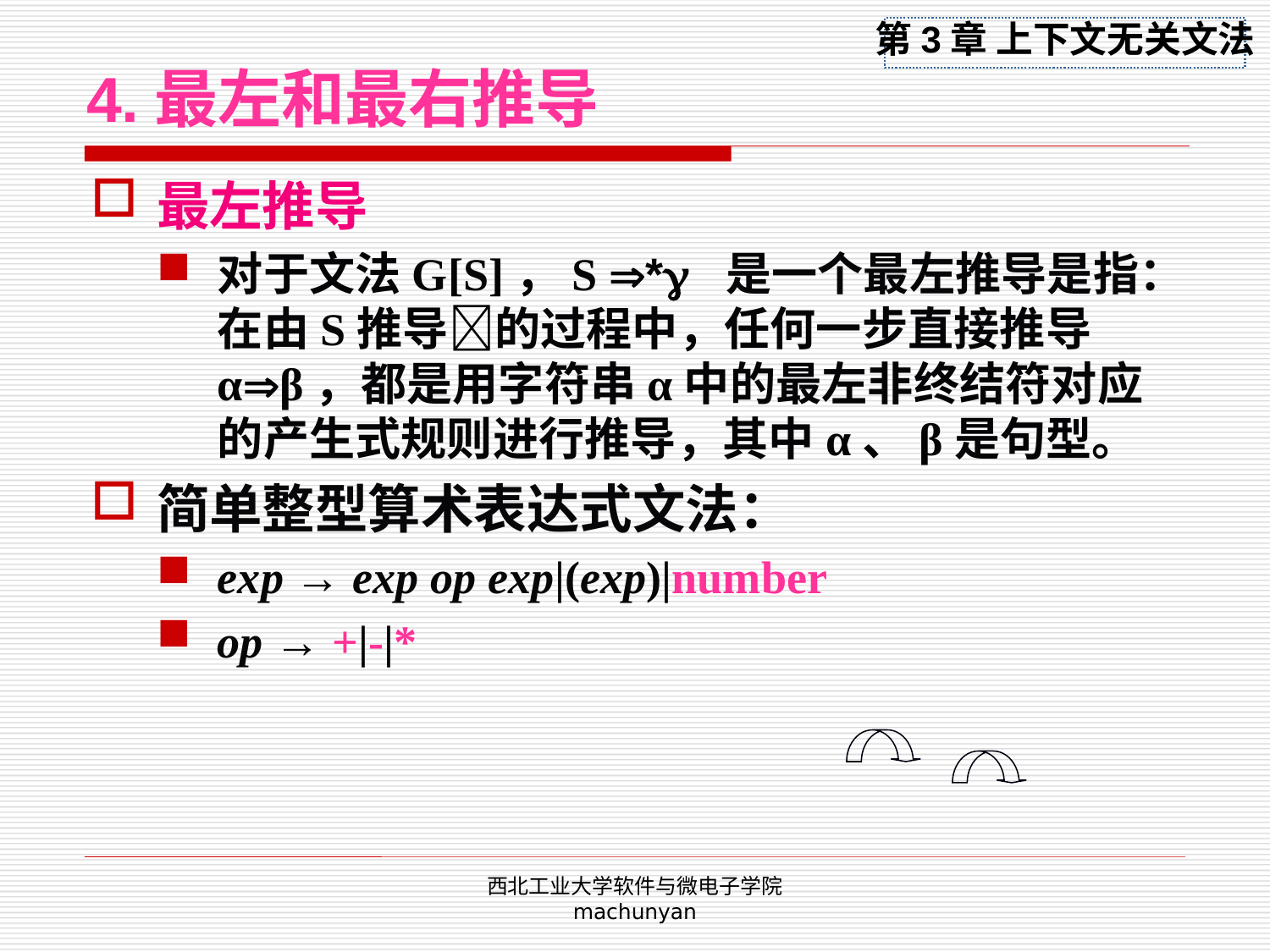

4.最左和最右推导
最左推导
对于文法G[S]，S ⇒*γ  是一个最左推导是指：在由S推导γ的过程中，任何一步直接推导α⇒β，都是用字符串α中的最左非终结符对应的产生式规则进行推导，其中α、β是句型。
简单整型算术表达式文法：
exp → exp op exp|(exp)|number
op → +|-|*

西北工业大学软件与微电子学院 machunyan
27